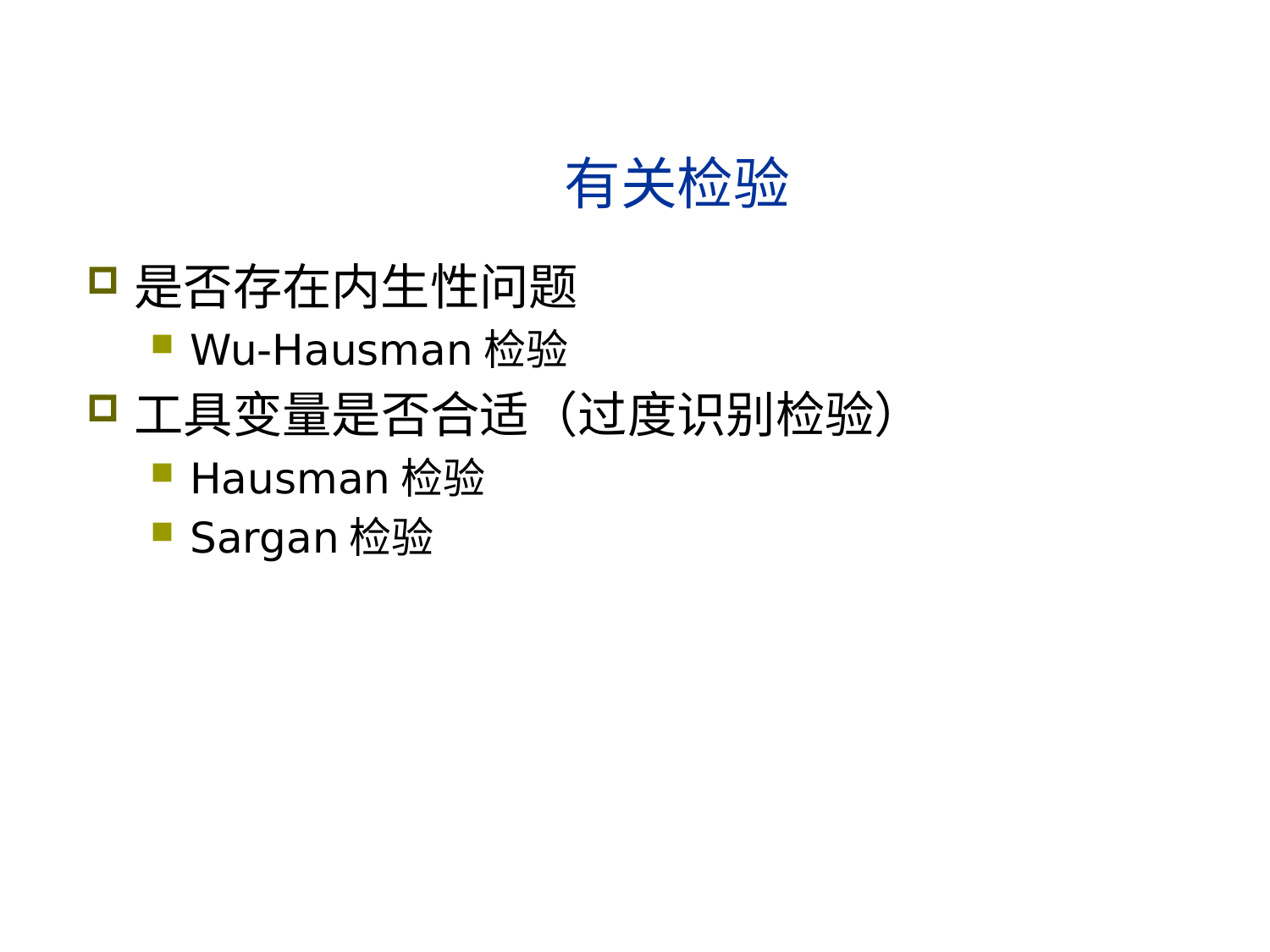

# 有关检验
是否存在内生性问题
Wu-Hausman检验
工具变量是否合适（过度识别检验）
Hausman检验
Sargan检验